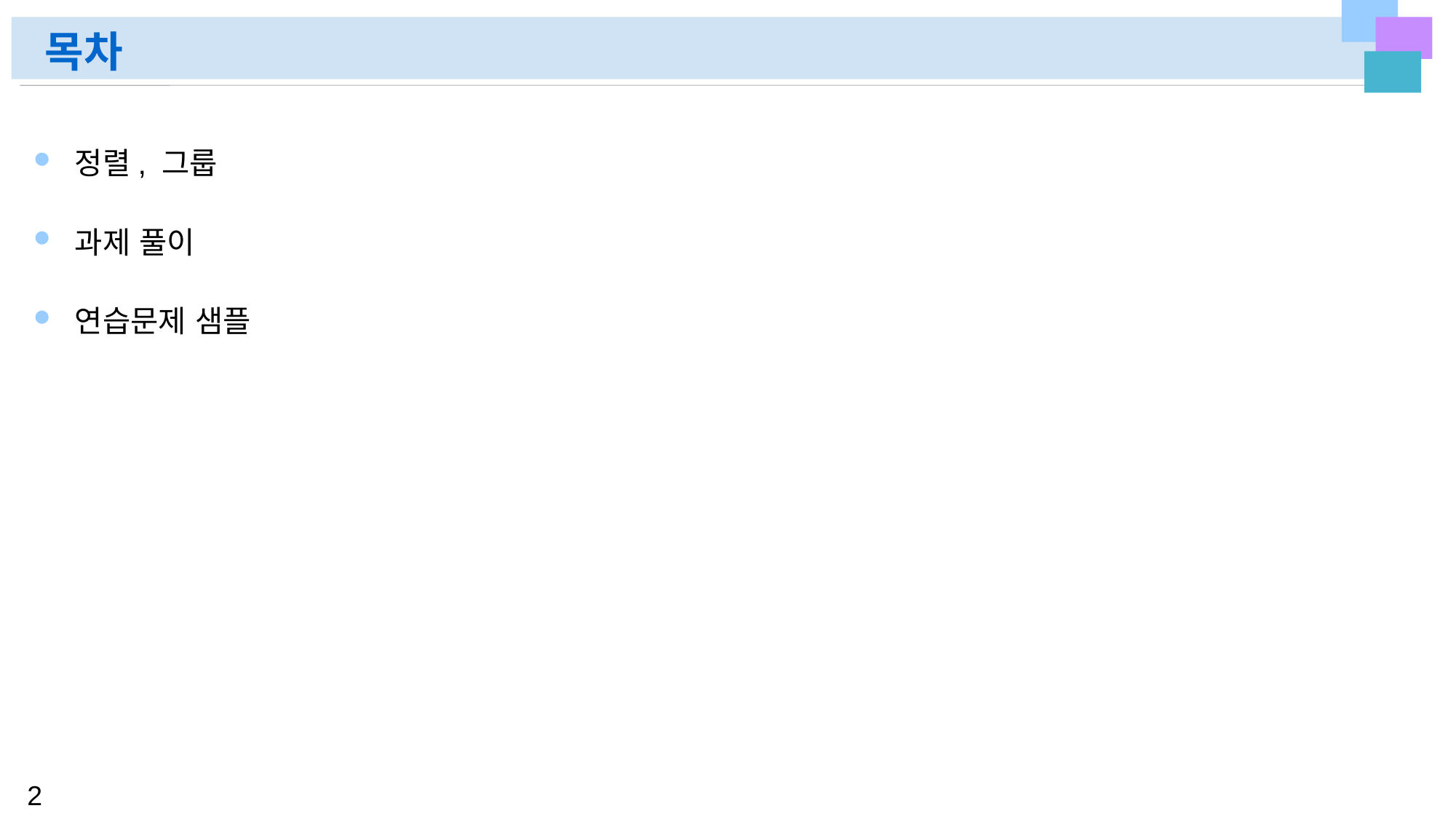

# 목차
정렬, 그룹
과제 풀이
연습문제 샘플